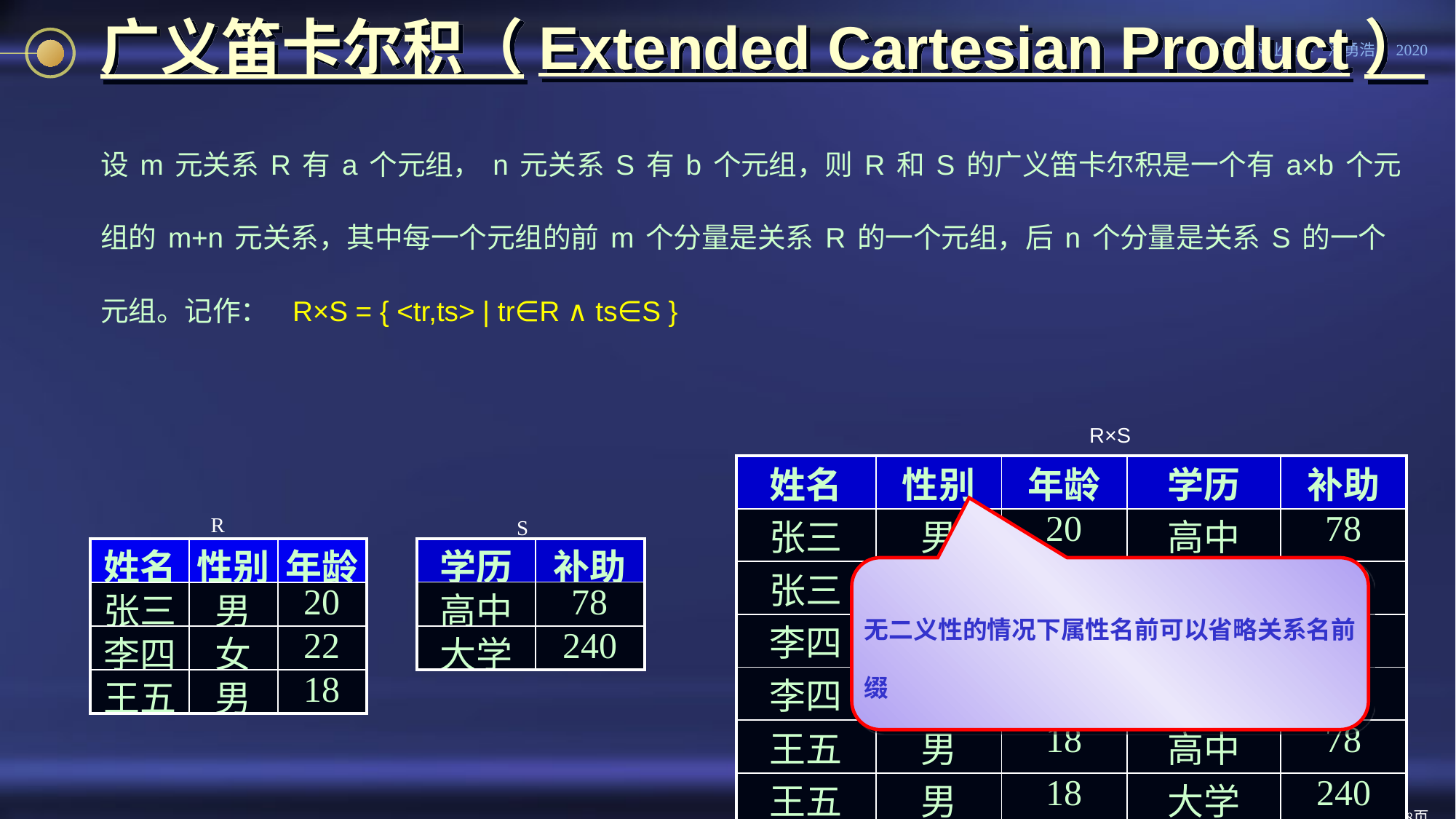

# 广义笛卡尔积（Extended Cartesian Product）
	设m元关系R有a个元组，n元关系S有b个元组，则R和S的广义笛卡尔积是一个有a×b个元组的m+n元关系，其中每一个元组的前m个分量是关系R的一个元组，后n个分量是关系S的一个元组。记作：  R×S = { <tr,ts> | tr∈R ∧ ts∈S }
R×S
| 姓名 | 性别 | 年龄 | 学历 | 补助 |
| --- | --- | --- | --- | --- |
| 张三 | 男 | 20 | 高中 | 78 |
| 张三 | 男 | 20 | 大学 | 240 |
| 李四 | 女 | 22 | 高中 | 78 |
| 李四 | 女 | 22 | 大学 | 240 |
| 王五 | 男 | 18 | 高中 | 78 |
| 王五 | 男 | 18 | 大学 | 240 |
R
S
| 学历 | 补助 |
| --- | --- |
| 高中 | 78 |
| 大学 | 240 |
| 姓名 | 性别 | 年龄 |
| --- | --- | --- |
| 张三 | 男 | 20 |
| 李四 | 女 | 22 |
| 王五 | 男 | 18 |
无二义性的情况下属性名前可以省略关系名前缀